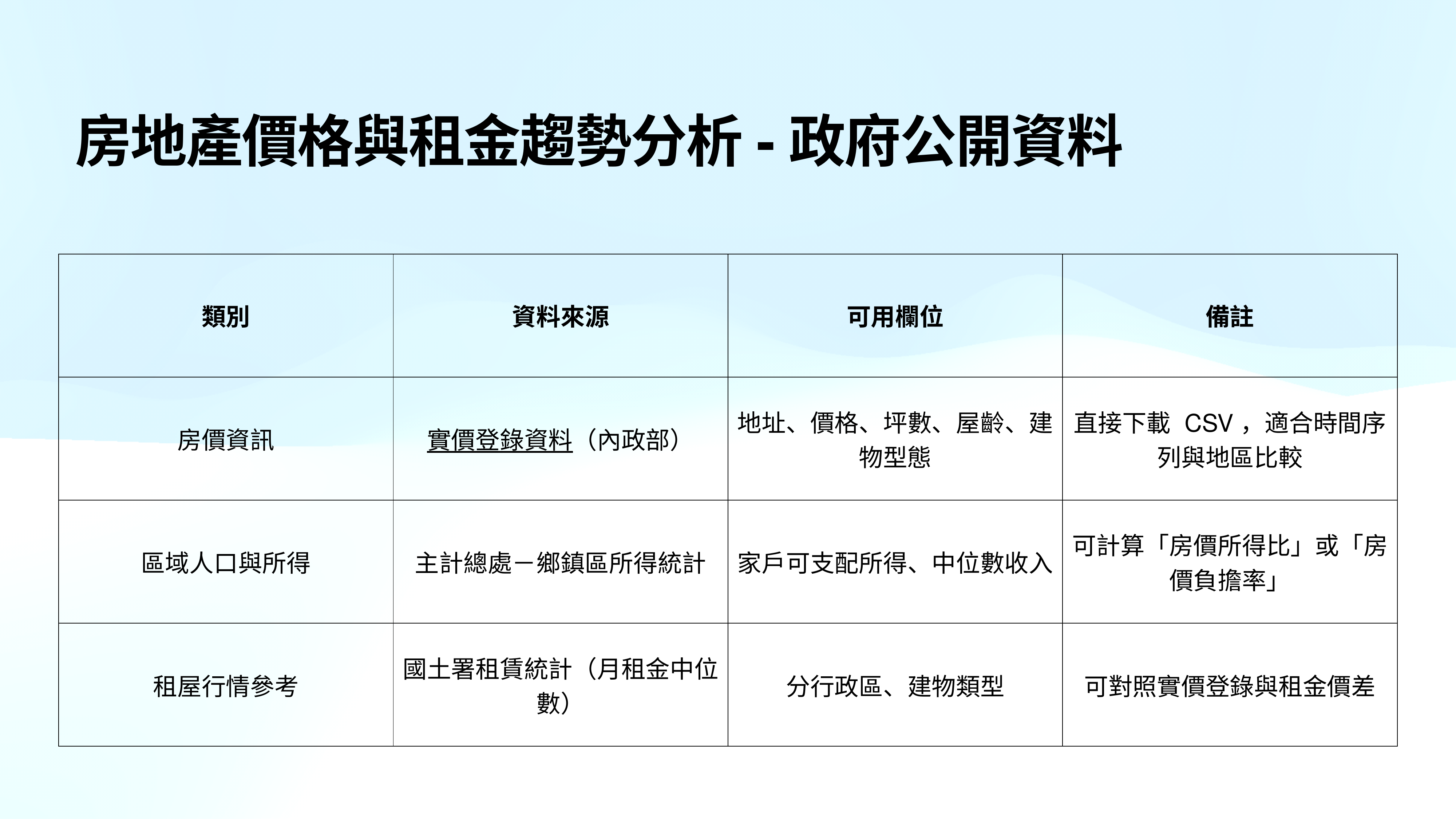

# 房地產價格與租金趨勢分析-政府公開資料
| 類別 | 資料來源 | 可用欄位 | 備註 |
| --- | --- | --- | --- |
| 房價資訊 | 實價登錄資料（內政部） | 地址、價格、坪數、屋齡、建物型態 | 直接下載 CSV，適合時間序列與地區比較 |
| 區域人口與所得 | 主計總處－鄉鎮區所得統計 | 家戶可支配所得、中位數收入 | 可計算「房價所得比」或「房價負擔率」 |
| 租屋行情參考 | 國土署租賃統計（月租金中位數） | 分行政區、建物類型 | 可對照實價登錄與租金價差 |